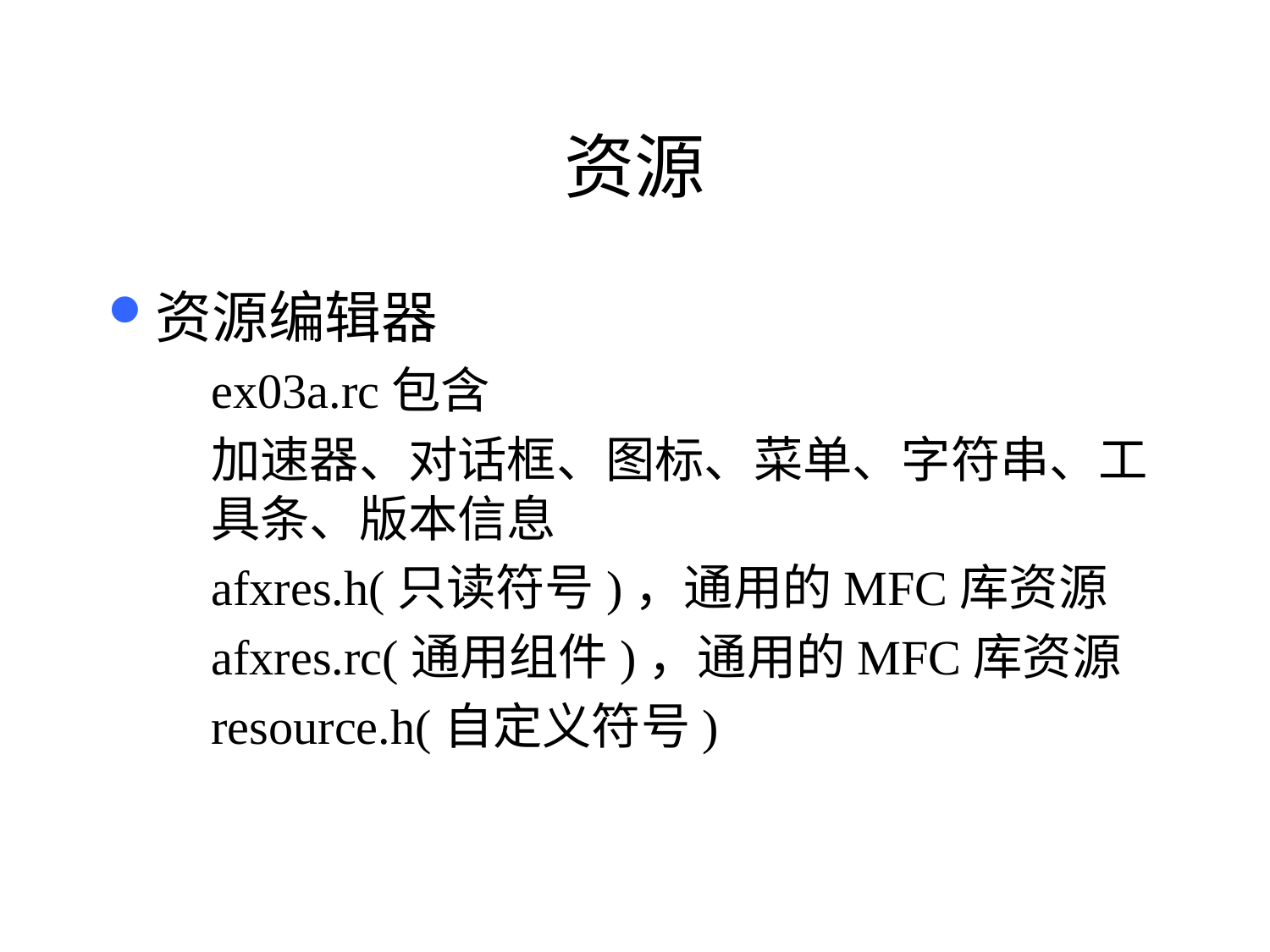

# 资源
资源编辑器
ex03a.rc包含
加速器、对话框、图标、菜单、字符串、工具条、版本信息
afxres.h(只读符号)，通用的MFC库资源
afxres.rc(通用组件)，通用的MFC库资源
resource.h(自定义符号)
29